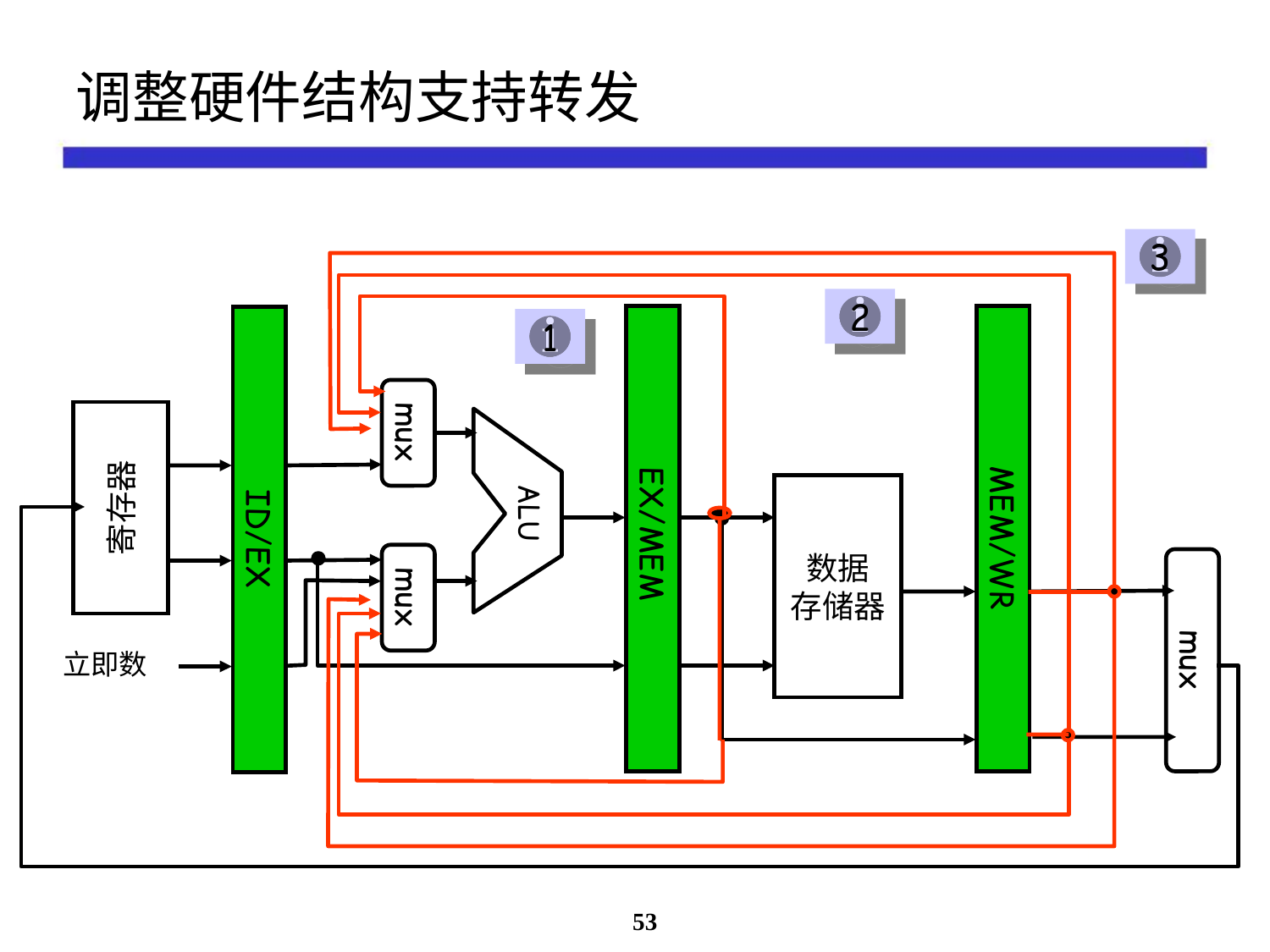

# 调整硬件结构支持转发
3

2

EX/MEM
MEM/WR
1
ID/EX
mux
寄存器

ALU

数据
存储器

mux
mux

立即数

53